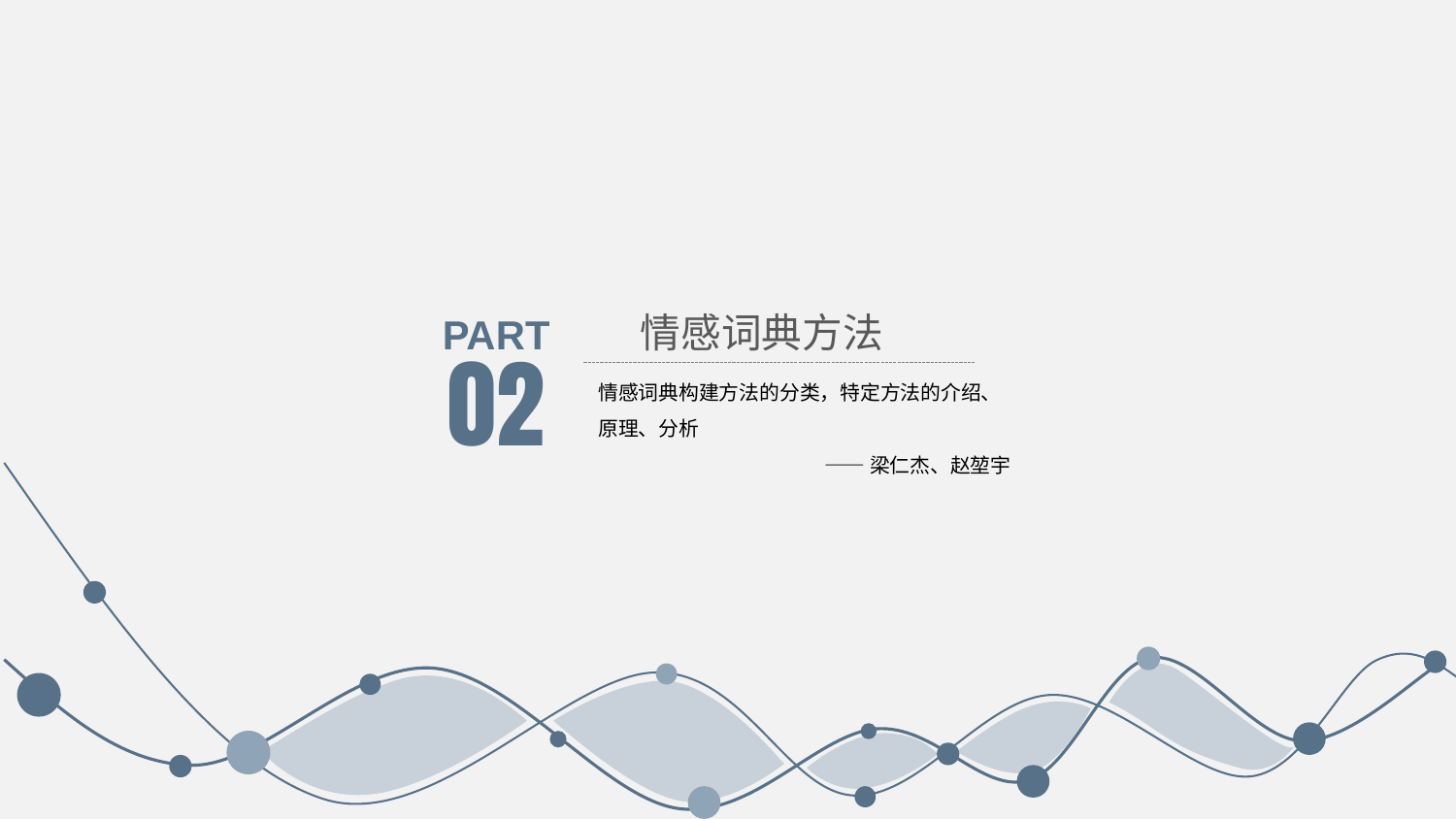

情感词典方法
PART
02
情感词典构建方法的分类，特定方法的介绍、原理、分析
——梁仁杰、赵堃宇